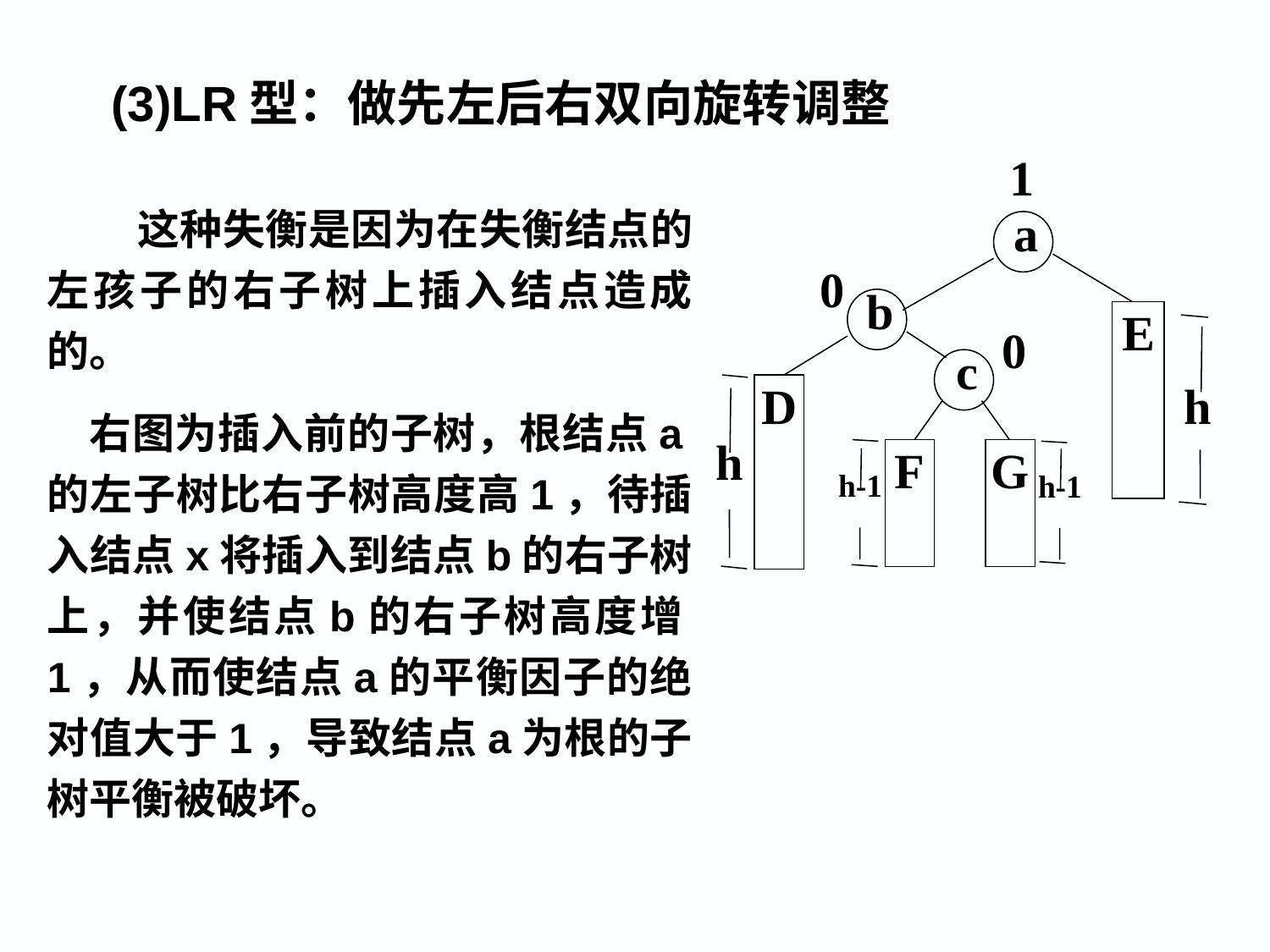

(3)LR型：做先左后右双向旋转调整
1

a

b

E

c

h-1

F
G

h-1

D
h

h

0

0

        这种失衡是因为在失衡结点的左孩子的右子树上插入结点造成的。
   右图为插入前的子树，根结点a的左子树比右子树高度高1，待插入结点x将插入到结点b的右子树上，并使结点b的右子树高度增1，从而使结点a的平衡因子的绝对值大于1，导致结点a为根的子树平衡被破坏。